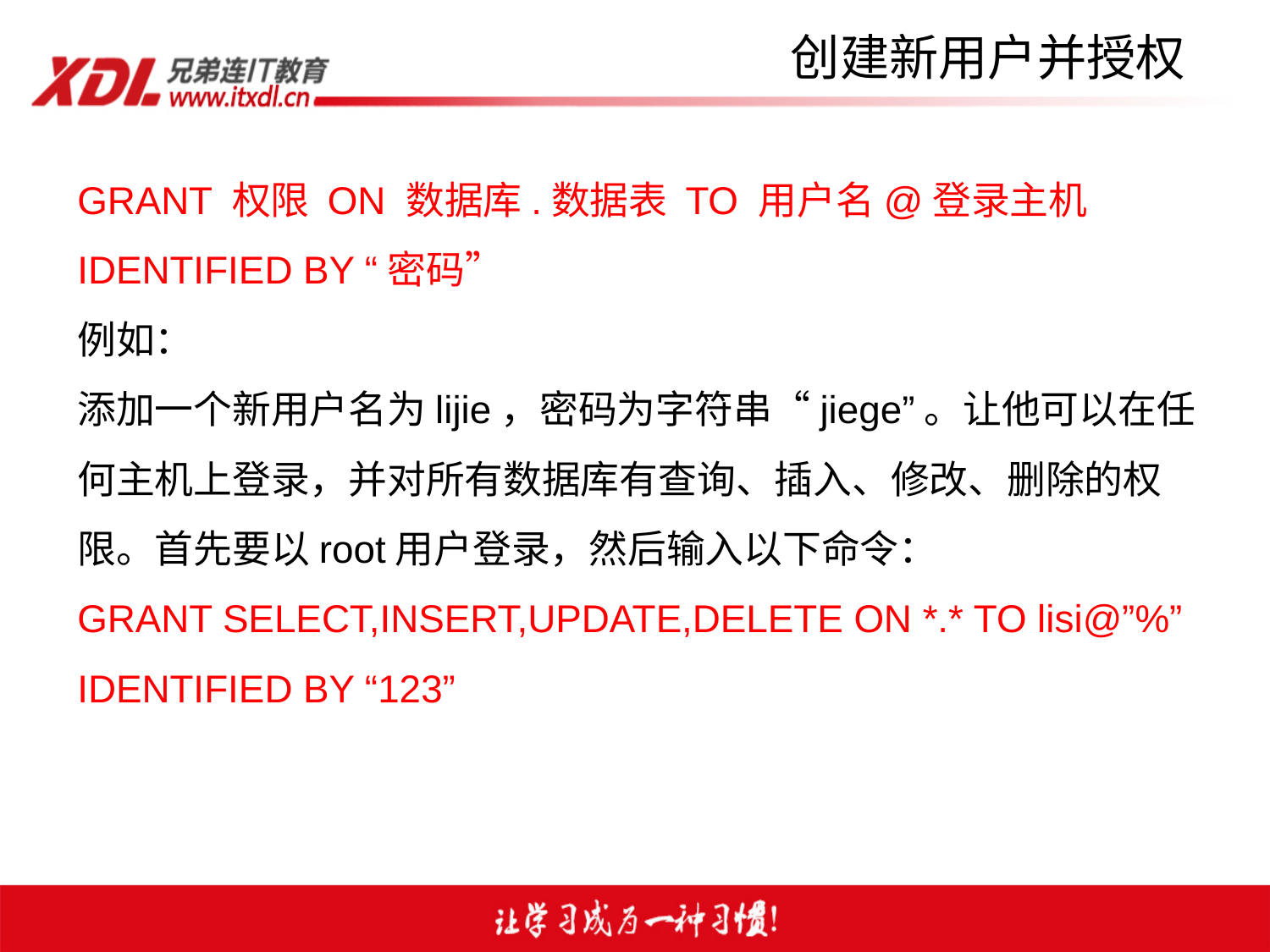

# 创建新用户并授权
GRANT 权限 ON 数据库.数据表 TO 用户名@登录主机 IDENTIFIED BY “密码”
例如：
添加一个新用户名为lijie，密码为字符串“jiege”。让他可以在任何主机上登录，并对所有数据库有查询、插入、修改、删除的权限。首先要以root用户登录，然后输入以下命令：
GRANT SELECT,INSERT,UPDATE,DELETE ON *.* TO lisi@”%” IDENTIFIED BY “123”